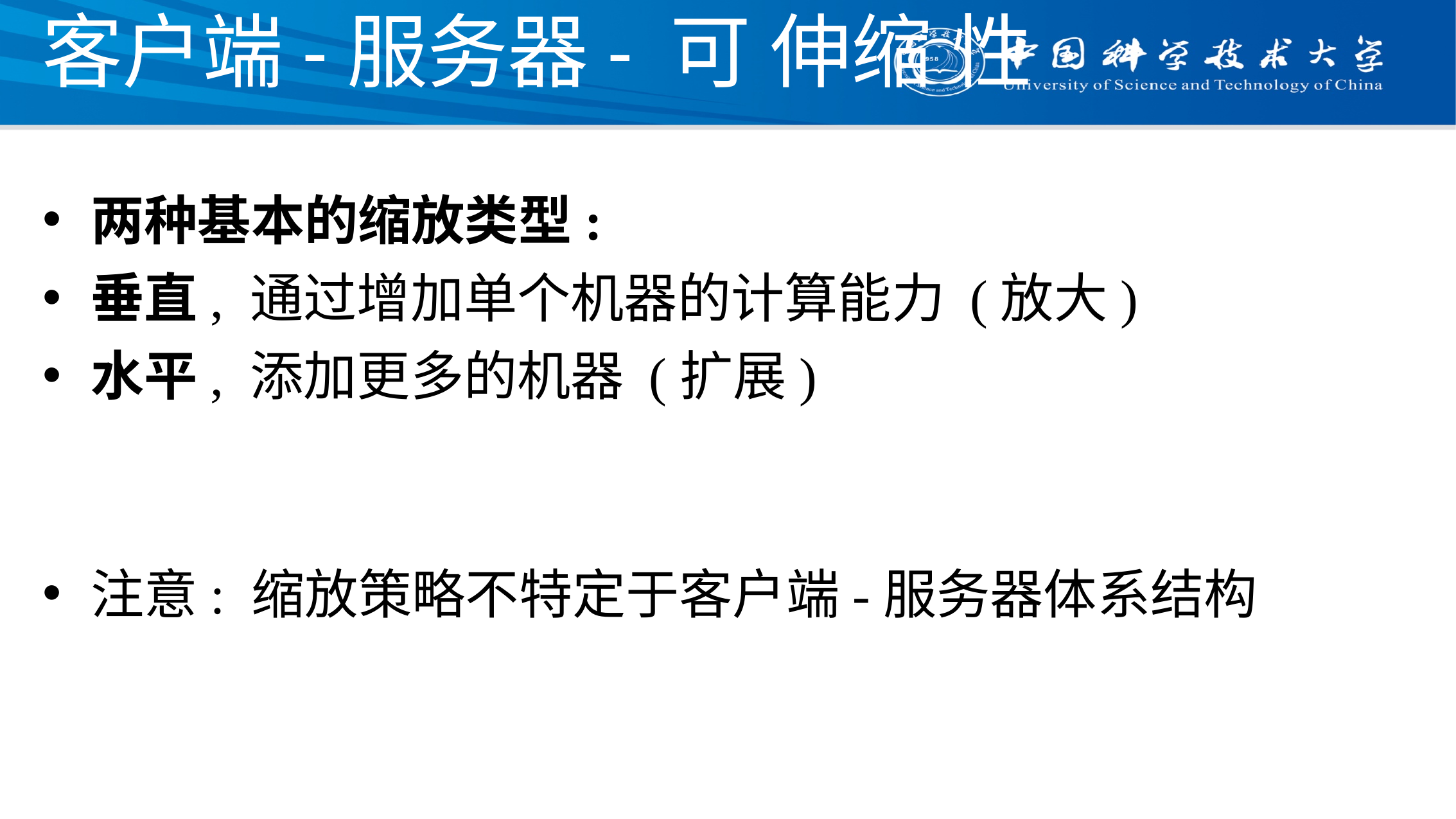

# 客户端-服务器- 可 伸缩 性
两种基本的缩放类型:
垂直, 通过增加单个机器的计算能力 (放大)
水平, 添加更多的机器 (扩展)

注意: 缩放策略不特定于客户端-服务器体系结构